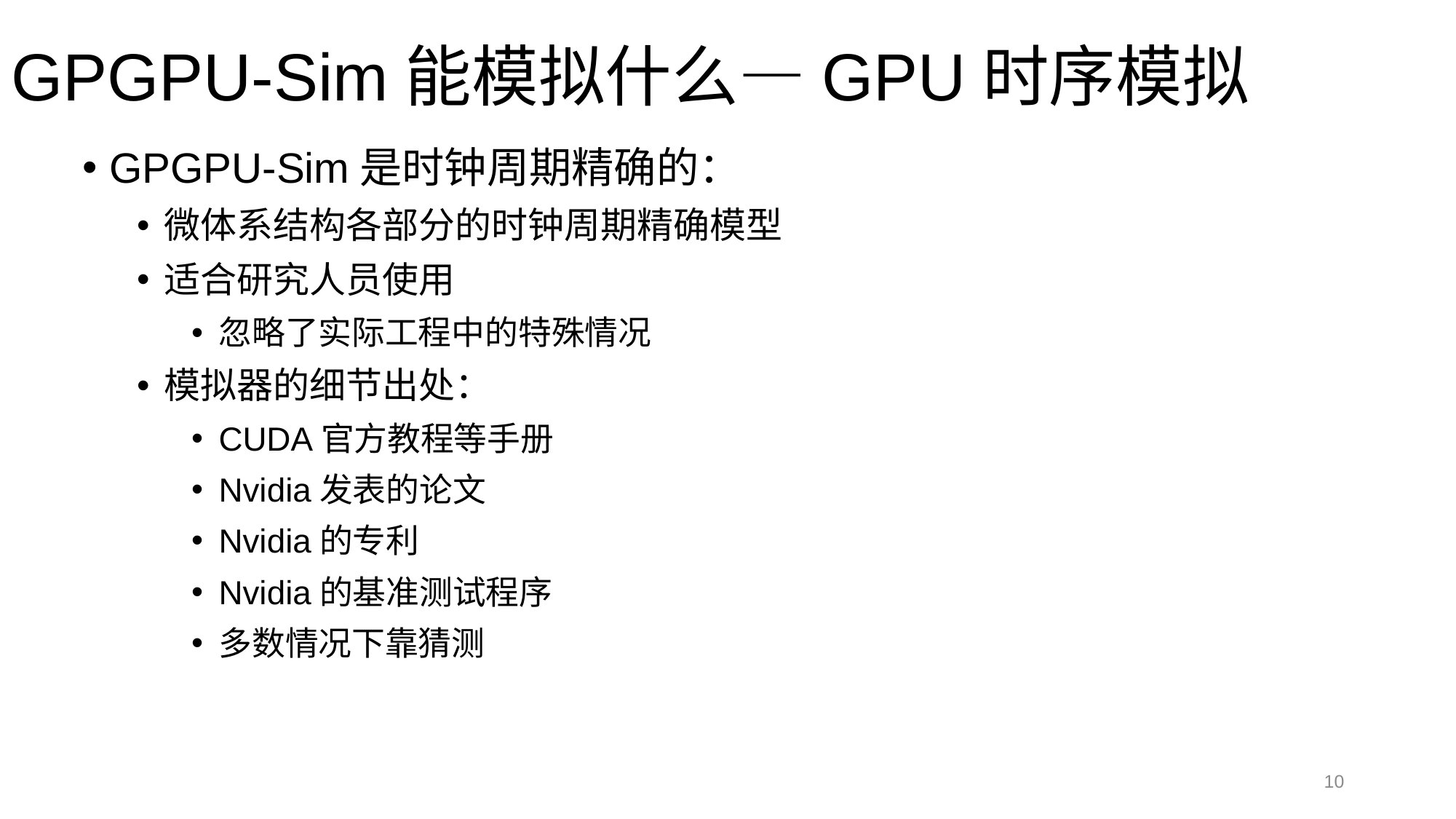

# GPGPU-Sim能模拟什么—GPU时序模拟
GPGPU-Sim是时钟周期精确的：
微体系结构各部分的时钟周期精确模型
适合研究人员使用
忽略了实际工程中的特殊情况
模拟器的细节出处：
CUDA官方教程等手册
Nvidia发表的论文
Nvidia的专利
Nvidia的基准测试程序
多数情况下靠猜测

10